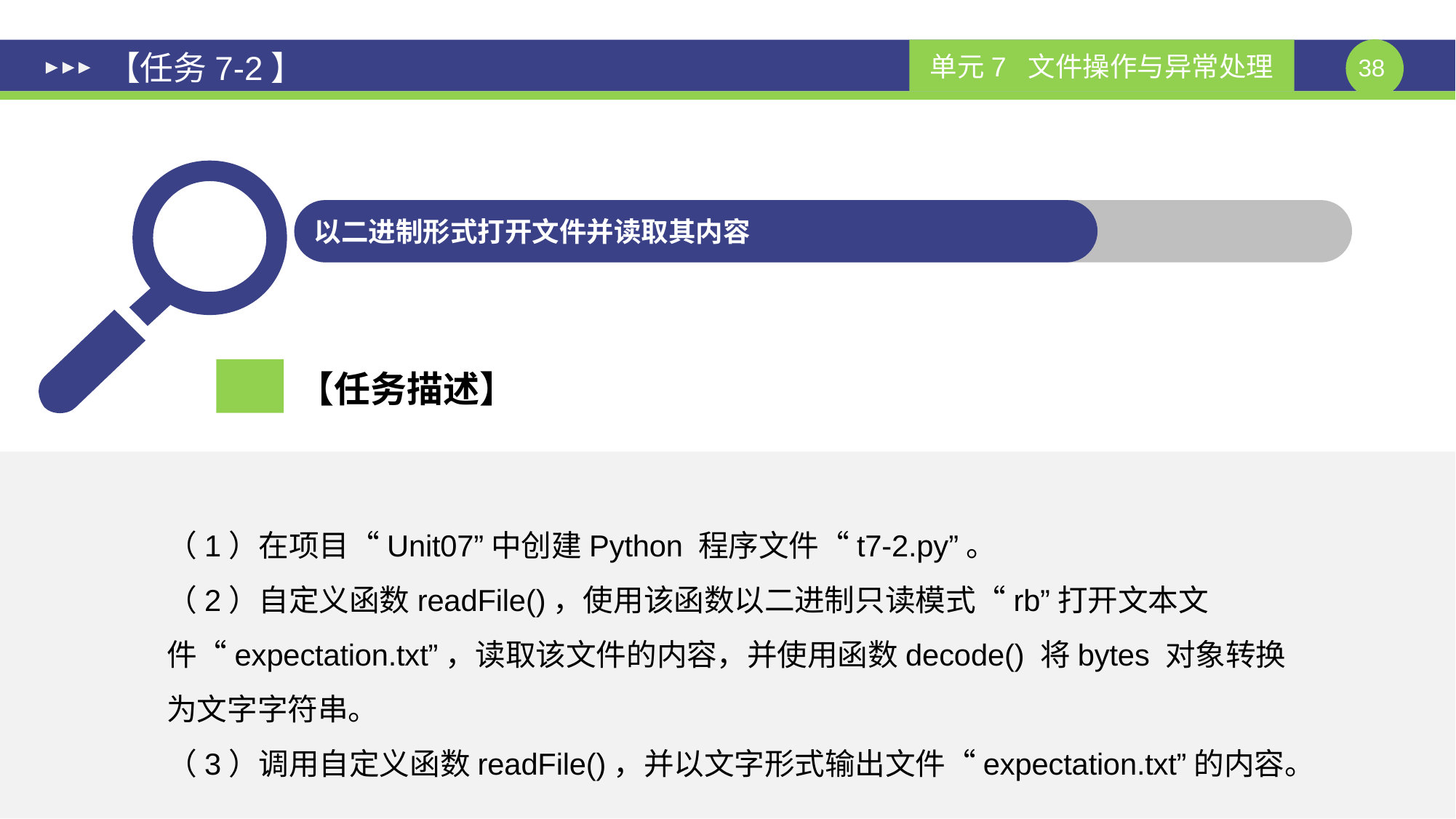

# 【任务7-2】

以二进制形式打开文件并读取其内容

【任务描述】

（1）在项目“Unit07”中创建Python 程序文件“t7-2.py”。
（2）自定义函数readFile()，使用该函数以二进制只读模式“rb”打开文本文件“expectation.txt”，读取该文件的内容，并使用函数decode() 将bytes 对象转换为文字字符串。
（3）调用自定义函数readFile()，并以文字形式输出文件“expectation.txt”的内容。